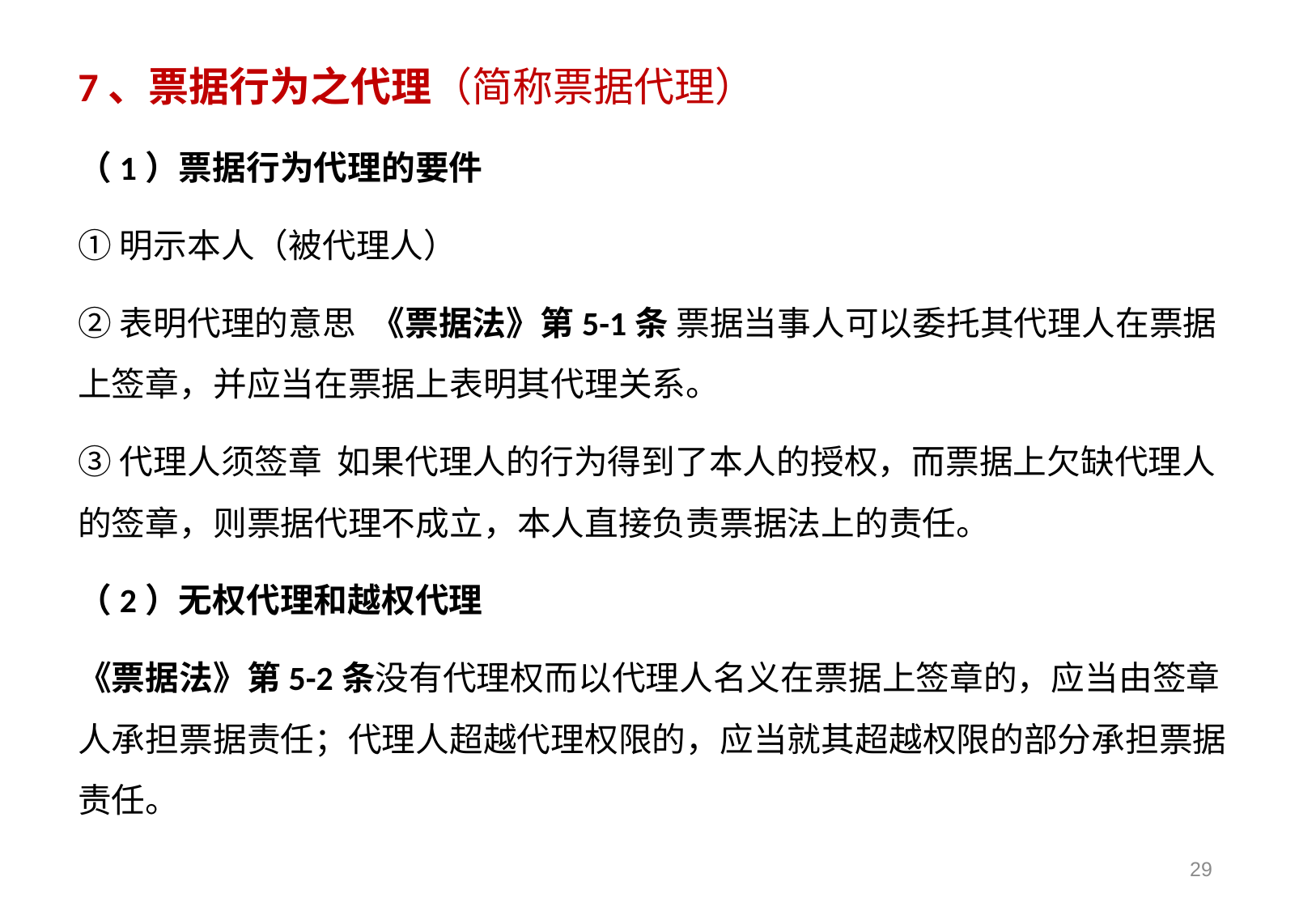

7、票据行为之代理（简称票据代理）
（1）票据行为代理的要件
①明示本人（被代理人）
②表明代理的意思  《票据法》第5-1条 票据当事人可以委托其代理人在票据上签章，并应当在票据上表明其代理关系。
③代理人须签章  如果代理人的行为得到了本人的授权，而票据上欠缺代理人的签章，则票据代理不成立，本人直接负责票据法上的责任。
（2）无权代理和越权代理
《票据法》第5-2条没有代理权而以代理人名义在票据上签章的，应当由签章人承担票据责任；代理人超越代理权限的，应当就其超越权限的部分承担票据责任。
29